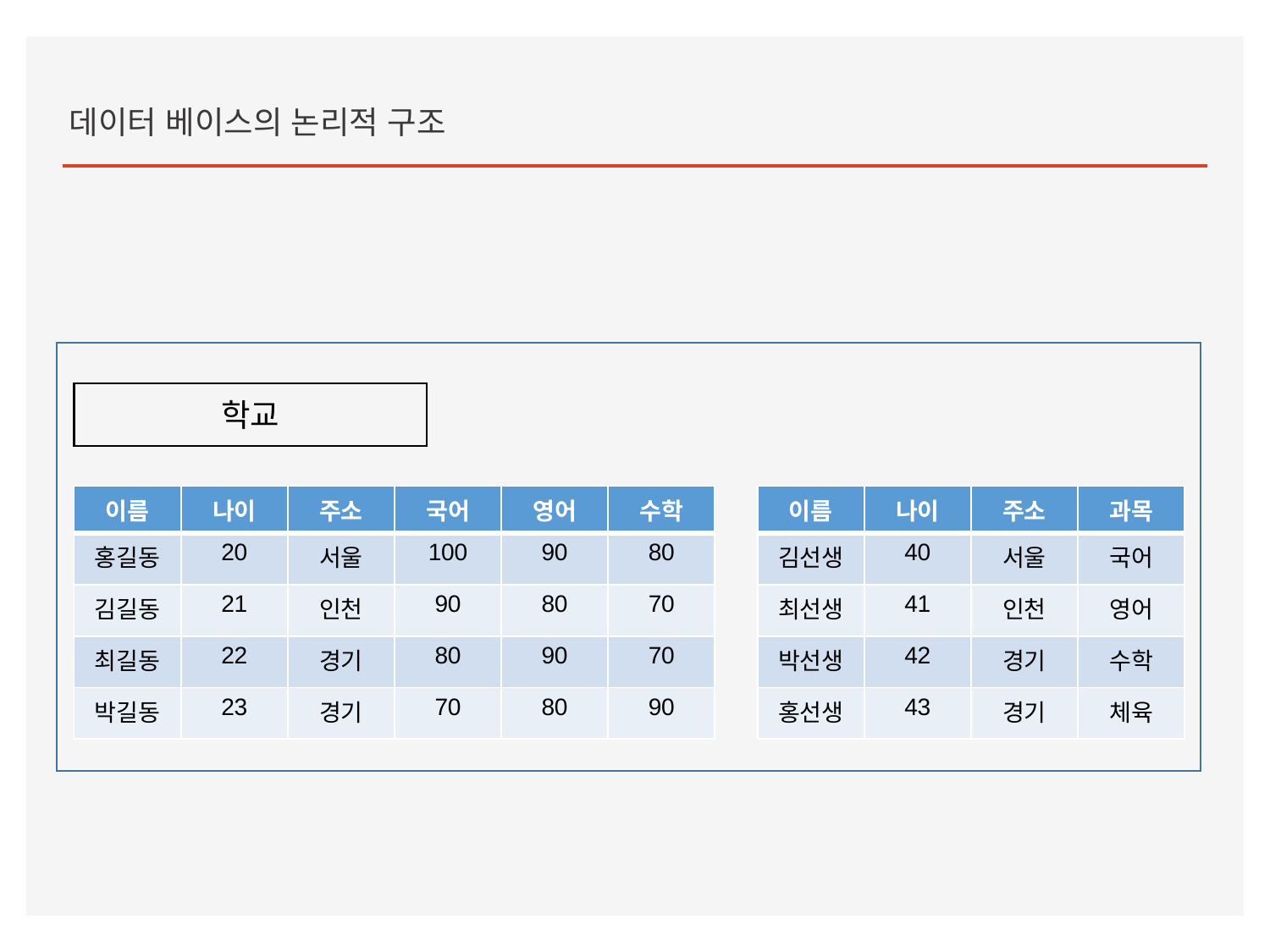

데이터 베이스의 논리적 구조

학교
| 이름 | 나이 | 주소 | 국어 | 영어 | 수학 |
| --- | --- | --- | --- | --- | --- |
| 홍길동 | 20 | 서울 | 100 | 90 | 80 |
| 김길동 | 21 | 인천 | 90 | 80 | 70 |
| 최길동 | 22 | 경기 | 80 | 90 | 70 |
| 박길동 | 23 | 경기 | 70 | 80 | 90 |
| 이름 | 나이 | 주소 | 과목 |
| --- | --- | --- | --- |
| 김선생 | 40 | 서울 | 국어 |
| 최선생 | 41 | 인천 | 영어 |
| 박선생 | 42 | 경기 | 수학 |
| 홍선생 | 43 | 경기 | 체육 |